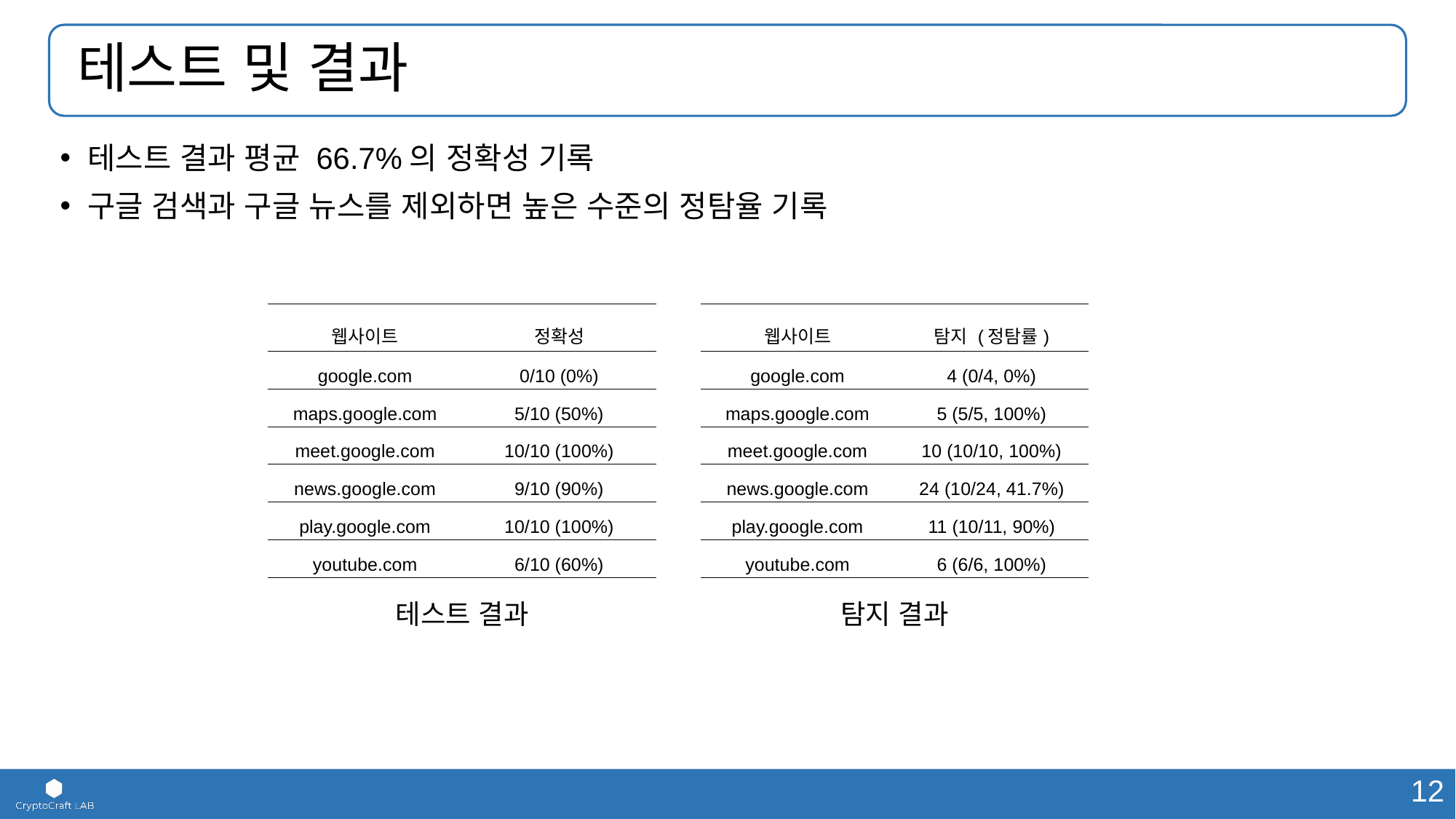

# 테스트 및 결과
테스트 결과 평균 66.7%의 정확성 기록
구글 검색과 구글 뉴스를 제외하면 높은 수준의 정탐율 기록
| 웹사이트 | 정확성 |
| --- | --- |
| google.com | 0/10 (0%) |
| maps.google.com | 5/10 (50%) |
| meet.google.com | 10/10 (100%) |
| news.google.com | 9/10 (90%) |
| play.google.com | 10/10 (100%) |
| youtube.com | 6/10 (60%) |
| 웹사이트 | 탐지 (정탐률) |
| --- | --- |
| google.com | 4 (0/4, 0%) |
| maps.google.com | 5 (5/5, 100%) |
| meet.google.com | 10 (10/10, 100%) |
| news.google.com | 24 (10/24, 41.7%) |
| play.google.com | 11 (10/11, 90%) |
| youtube.com | 6 (6/6, 100%) |
테스트 결과
탐지 결과